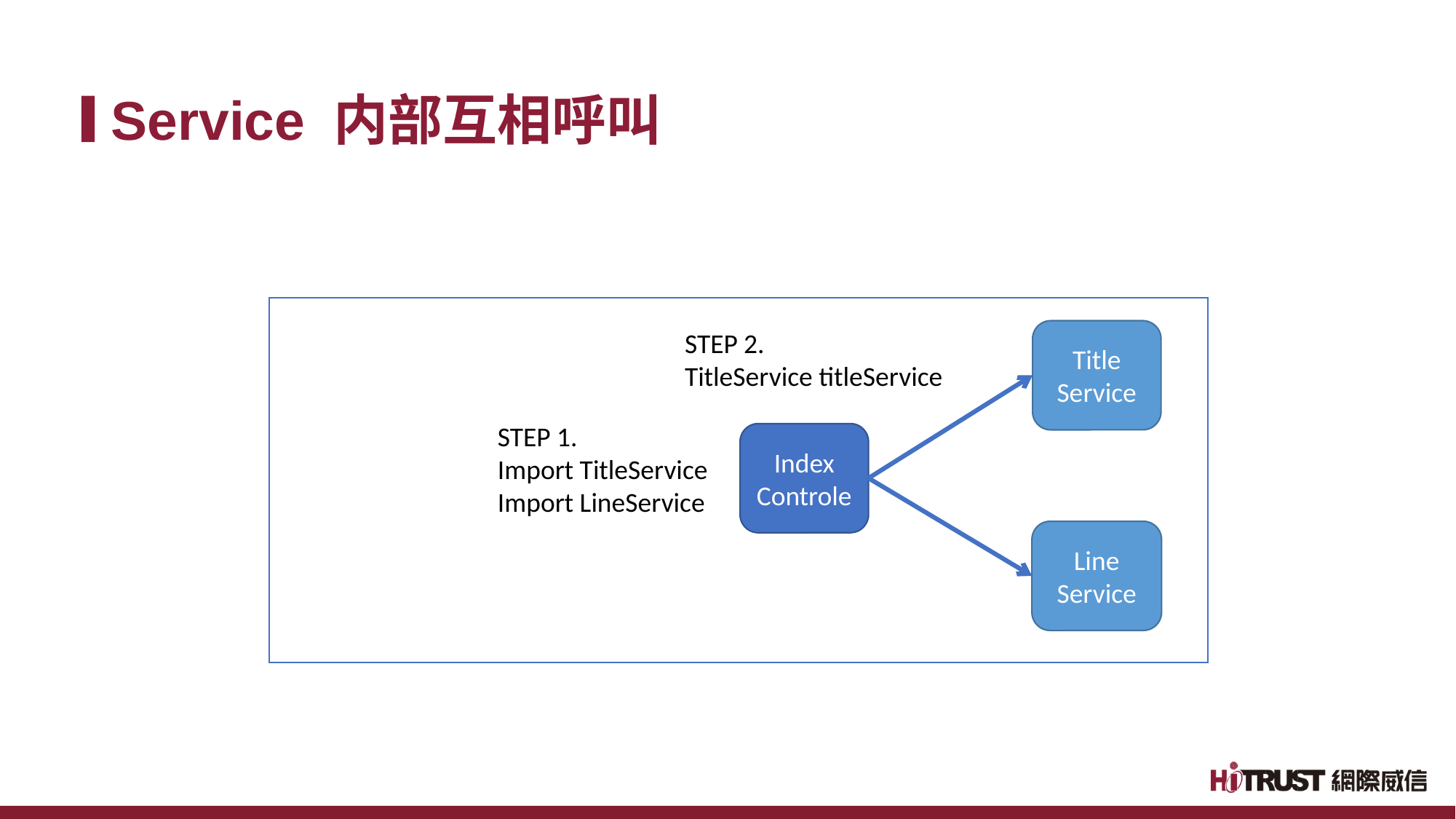

# Service 内部互相呼叫

STEP 2.
TitleService titleService
Title Service
STEP 1.
Import TitleService
Import LineService
Index Controle
Line Service